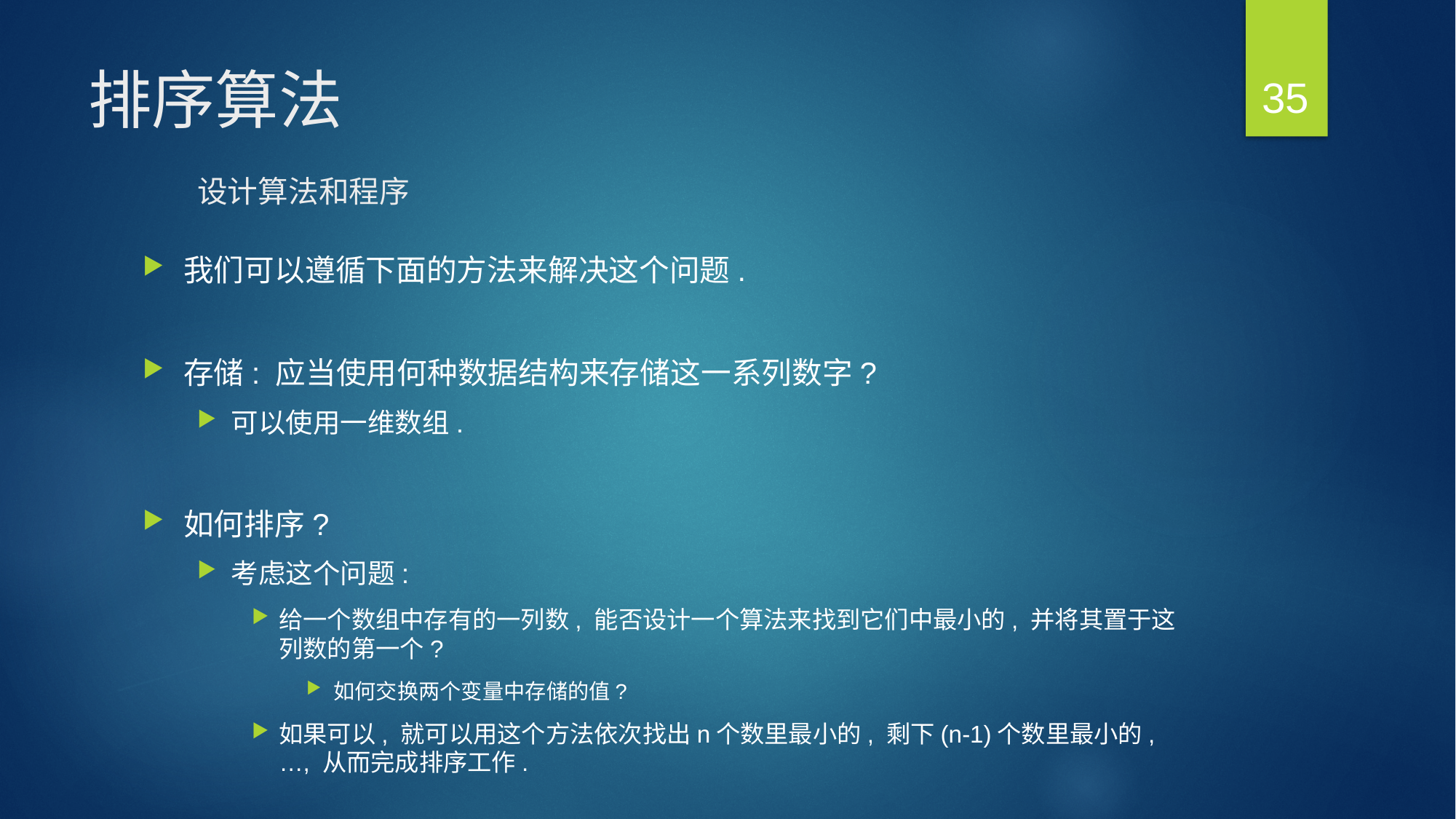

35
# 排序算法 设计算法和程序
我们可以遵循下面的方法来解决这个问题.

存储: 应当使用何种数据结构来存储这一系列数字?
可以使用一维数组.

如何排序?
考虑这个问题:
给一个数组中存有的一列数, 能否设计一个算法来找到它们中最小的, 并将其置于这列数的第一个?
如何交换两个变量中存储的值?
如果可以, 就可以用这个方法依次找出n个数里最小的, 剩下(n-1)个数里最小的, …, 从而完成排序工作.